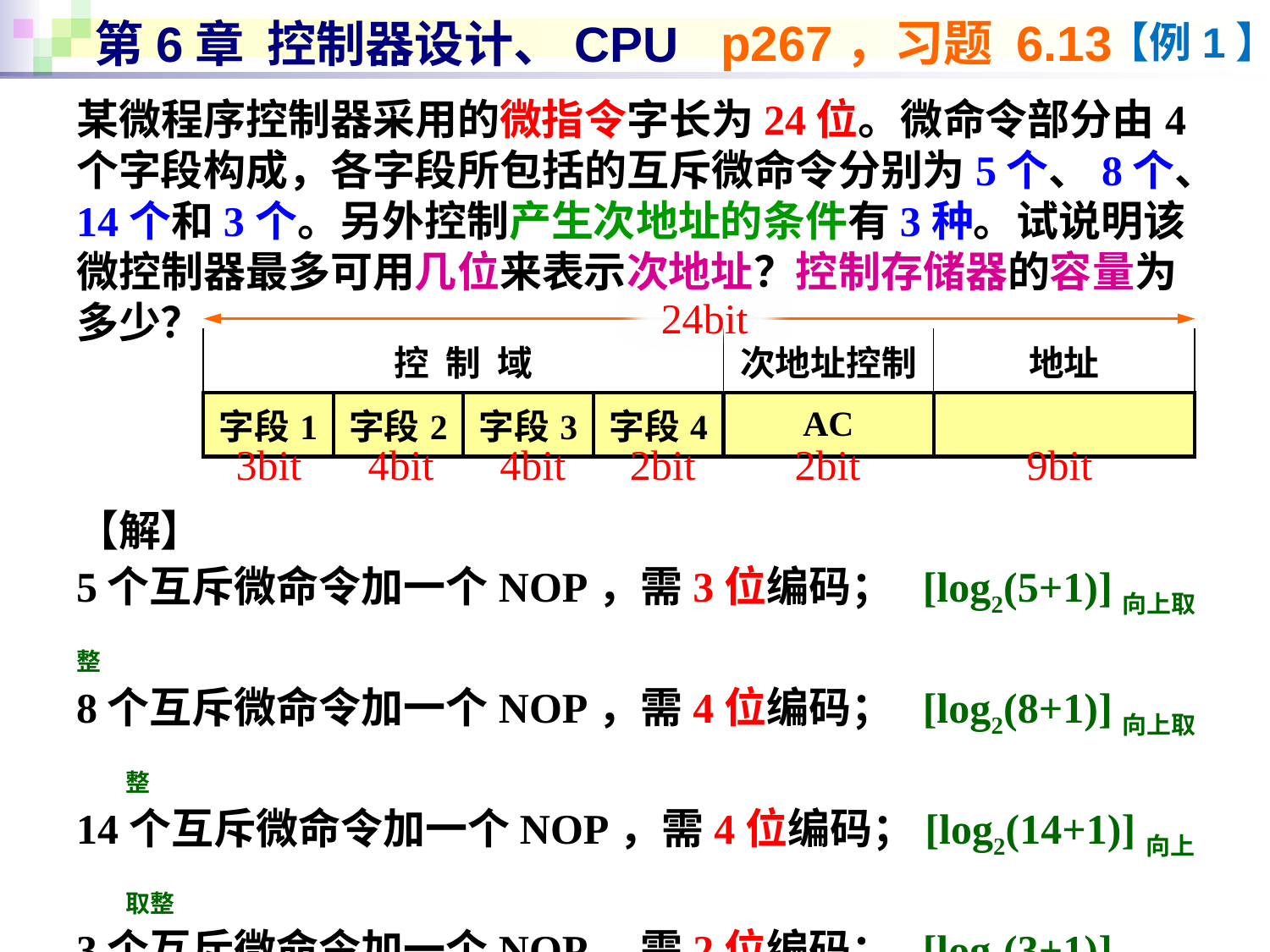

p267，习题 6.13
# 第6章  控制器设计、CPU
【例1】
某微程序控制器采用的微指令字长为24位。微命令部分由4个字段构成，各字段所包括的互斥微命令分别为5个、8个、14个和3个。另外控制产生次地址的条件有3种。试说明该微控制器最多可用几位来表示次地址？控制存储器的容量为多少？

【解】
5个互斥微命令加一个NOP，需3位编码；  [log2(5+1)]向上取整
8个互斥微命令加一个NOP，需4位编码；  [log2(8+1)]向上取整
14个互斥微命令加一个NOP，需4位编码；[log2(14+1)]向上取整
3个互斥微命令加一个NOP，需2位编码；  [log2(3+1)]向上取整
次地址控制字的只需2位编码即可。             [log23]向上取整
次地址编码为：24－(3＋4＋4＋2＋2)＝9位【表征了地址的总数
控制存储器的容量为：29×24bit＝512×24bit
24bit
| 控 制 域 |  |  |  | 次地址控制 | 地址 |
| --- | --- | --- | --- | --- | --- |
| 字段1 | 字段2 | 字段3 | 字段4 | AC |  |
3bit
4bit
4bit
2bit
2bit
9bit
59